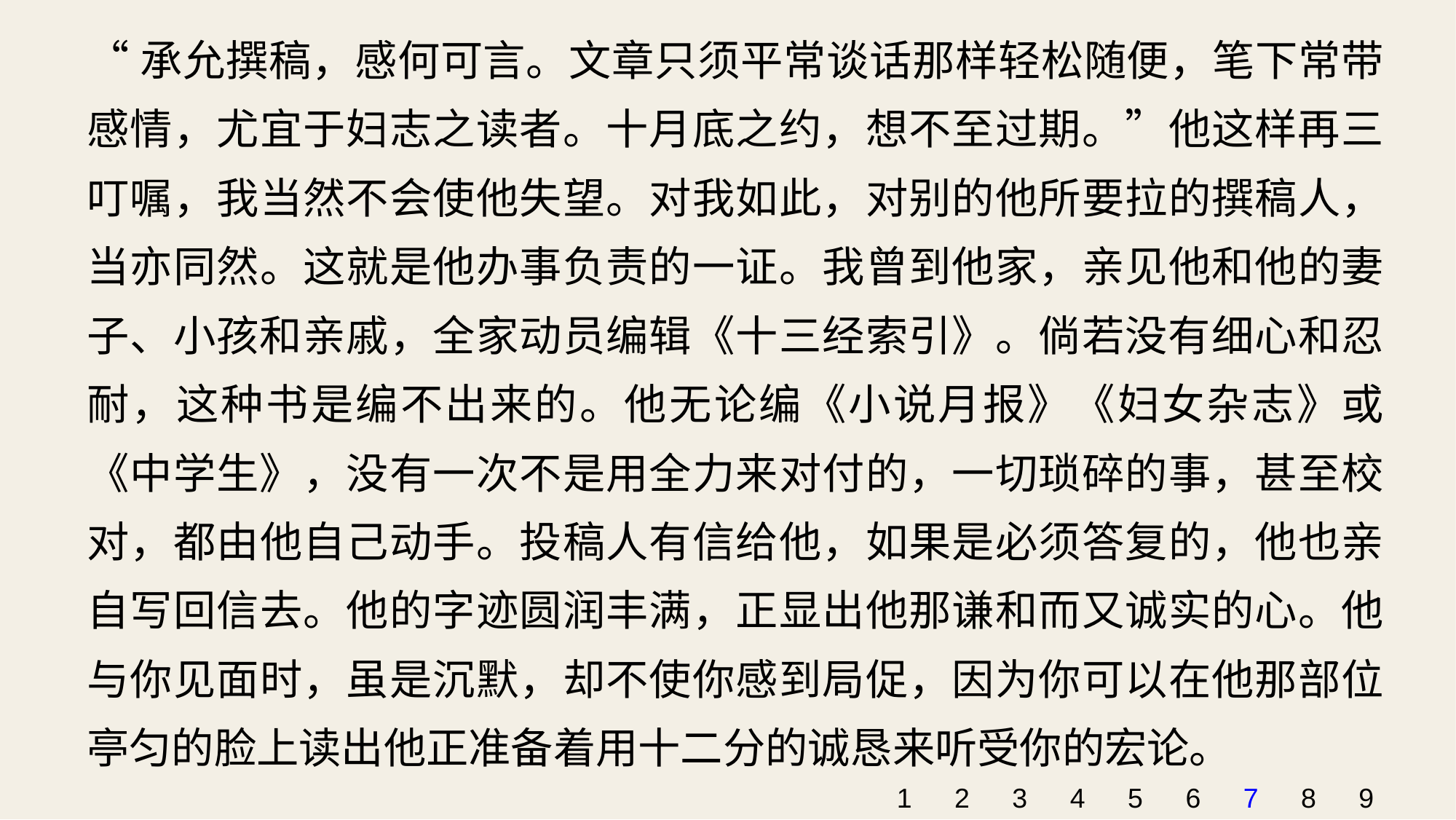

“承允撰稿，感何可言。文章只须平常谈话那样轻松随便，笔下常带感情，尤宜于妇志之读者。十月底之约，想不至过期。”他这样再三叮嘱，我当然不会使他失望。对我如此，对别的他所要拉的撰稿人，当亦同然。这就是他办事负责的一证。我曾到他家，亲见他和他的妻子、小孩和亲戚，全家动员编辑《十三经索引》。倘若没有细心和忍耐，这种书是编不出来的。他无论编《小说月报》《妇女杂志》或《中学生》，没有一次不是用全力来对付的，一切琐碎的事，甚至校对，都由他自己动手。投稿人有信给他，如果是必须答复的，他也亲自写回信去。他的字迹圆润丰满，正显出他那谦和而又诚实的心。他与你见面时，虽是沉默，却不使你感到局促，因为你可以在他那部位亭匀的脸上读出他正准备着用十二分的诚恳来听受你的宏论。
1
2
3
4
5
6
7
8
9